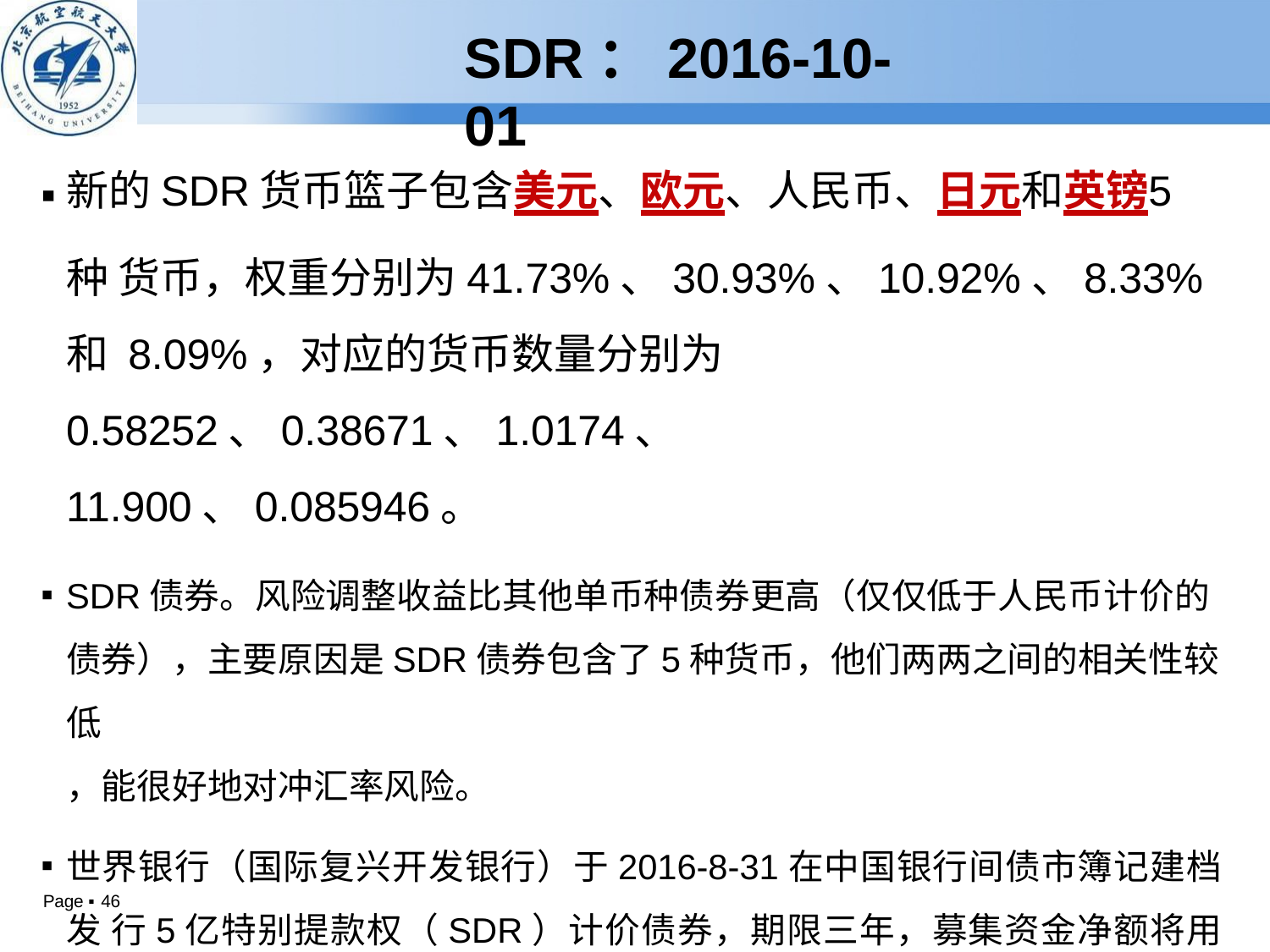

# SDR：2016-10-01
新的SDR货币篮子包含美元、欧元、人民币、日元和英镑5种 货币，权重分别为41.73%、30.93%、10.92%、8.33%和 8.09%，对应的货币数量分别为0.58252、0.38671、1.0174、
11.900、0.085946。
SDR债券。风险调整收益比其他单币种债券更高（仅仅低于人民币计价的 债券），主要原因是SDR债券包含了5种货币，他们两两之间的相关性较低
，能很好地对冲汇率风险。
世界银行（国际复兴开发银行）于2016-8-31在中国银行间债市簿记建档发 行5亿特别提款权（SDR）计价债券，期限三年，募集资金净额将用于发行 人的一般运营用途；此亦为首只以人民币进行结算的SDR债券。
Page ▪ 46